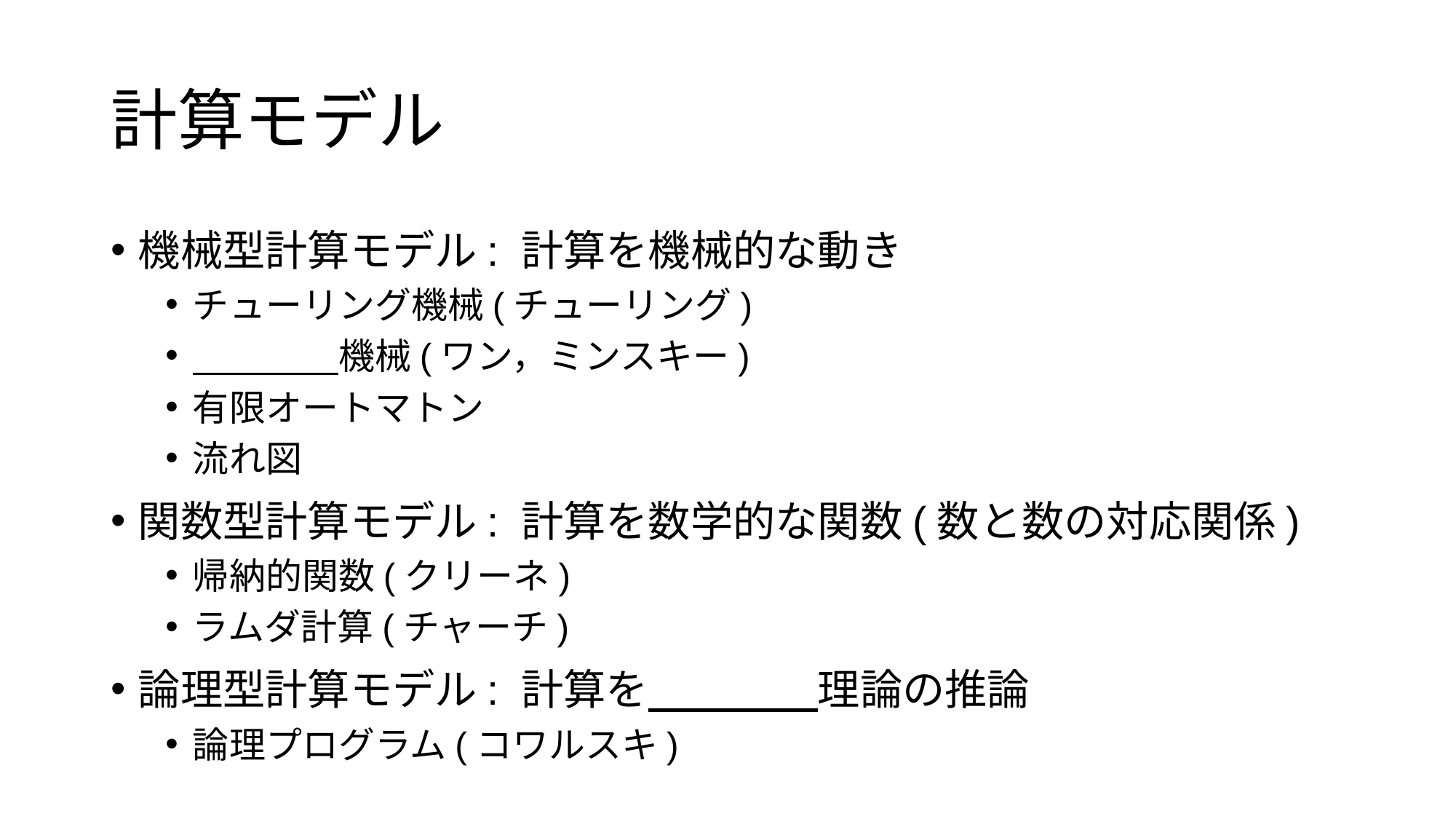

# 計算モデル
機械型計算モデル: 計算を機械的な動き
チューリング機械(チューリング)
　　　　機械(ワン，ミンスキー)
有限オートマトン
流れ図
関数型計算モデル: 計算を数学的な関数(数と数の対応関係)
帰納的関数(クリーネ)
ラムダ計算(チャーチ)
論理型計算モデル: 計算を　　　　理論の推論
論理プログラム(コワルスキ)